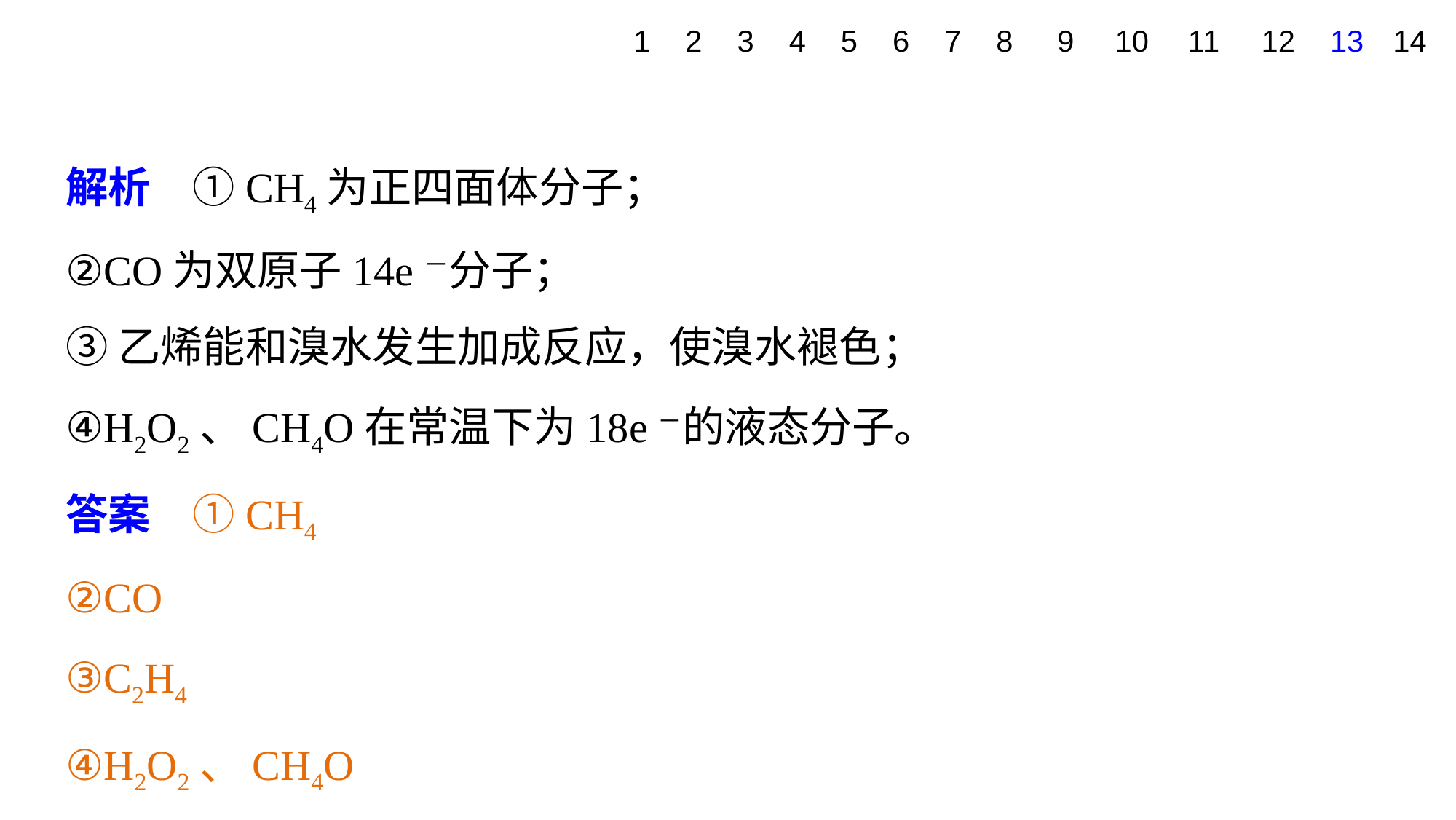

1
2
3
4
5
6
7
8
9
10
11
12
13
14
解析　①CH4为正四面体分子；
②CO为双原子14e－分子；
③乙烯能和溴水发生加成反应，使溴水褪色；
④H2O2、CH4O在常温下为18e－的液态分子。
答案　①CH4
②CO
③C2H4
④H2O2、CH4O